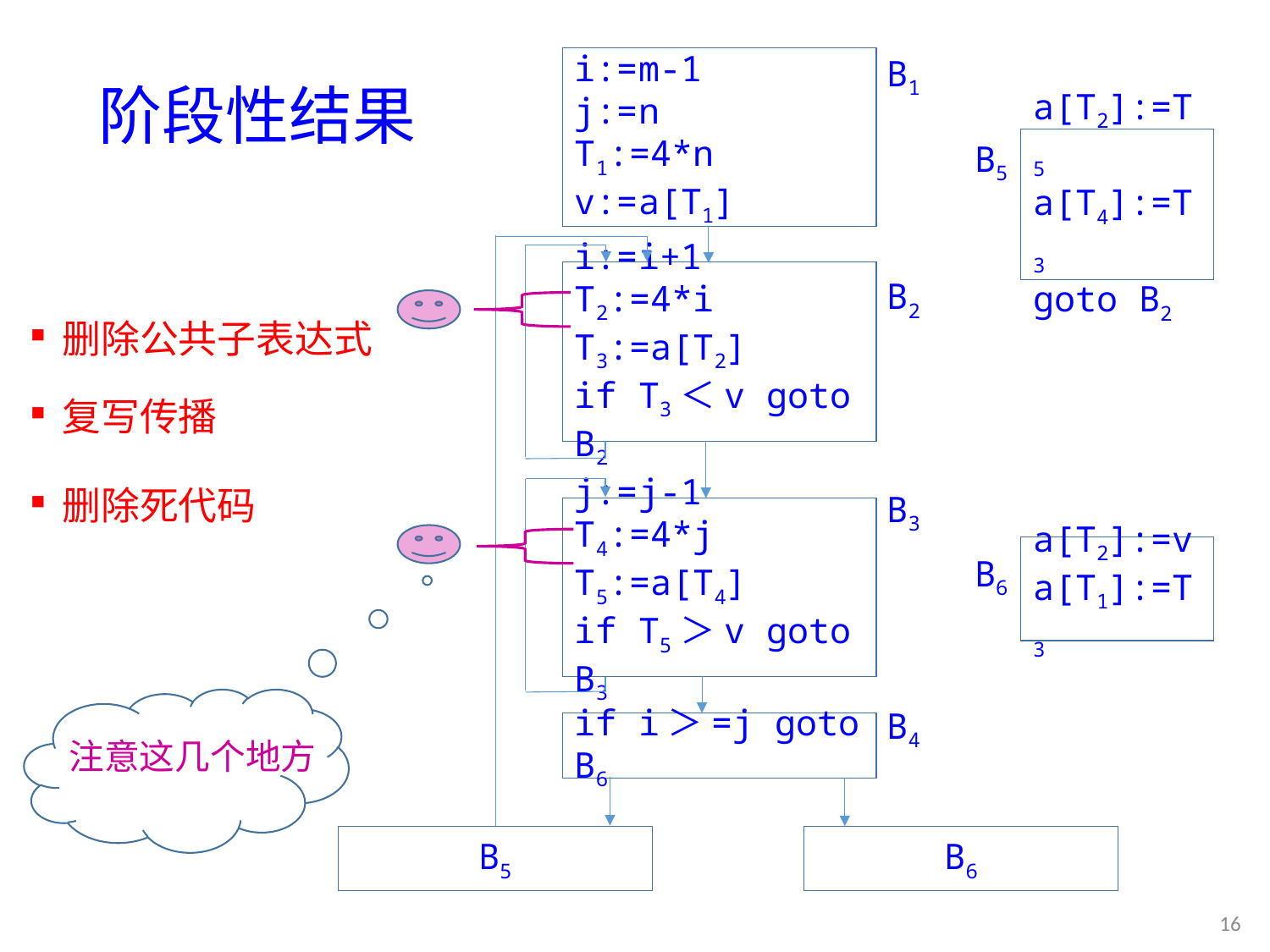

B1
i:=m-1
j:=n
T1:=4*n
v:=a[T1]
i:=i+1
T2:=4*i
T3:=a[T2]
if T3＜v goto B2
B2
B3
j:=j-1
T4:=4*j
T5:=a[T4]
if T5＞v goto B3
B4
if i＞=j goto B6
B5
B6
B5
a[T2]:=T5
a[T4]:=T3
goto B2
a[T2]:=v
a[T1]:=T3
B6
# 阶段性结果

注意这几个地方
删除公共子表达式
复写传播
删除死代码
16